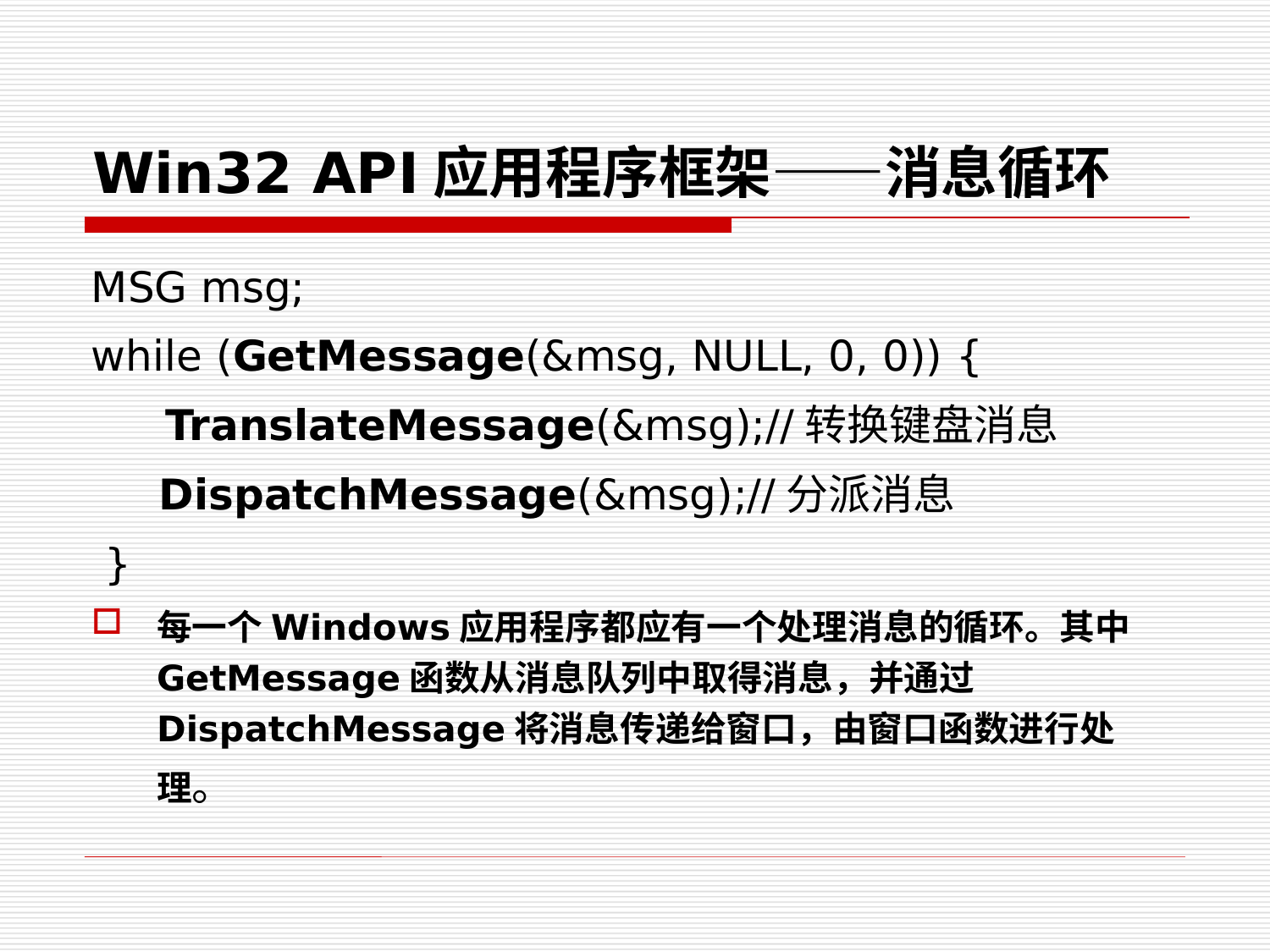

# Win32 API应用程序框架——消息循环
MSG msg;
while (GetMessage(&msg, NULL, 0, 0)) {
     TranslateMessage(&msg);//转换键盘消息
     DispatchMessage(&msg);//分派消息
 }
每一个Windows应用程序都应有一个处理消息的循环。其中GetMessage函数从消息队列中取得消息，并通过DispatchMessage将消息传递给窗口，由窗口函数进行处理。